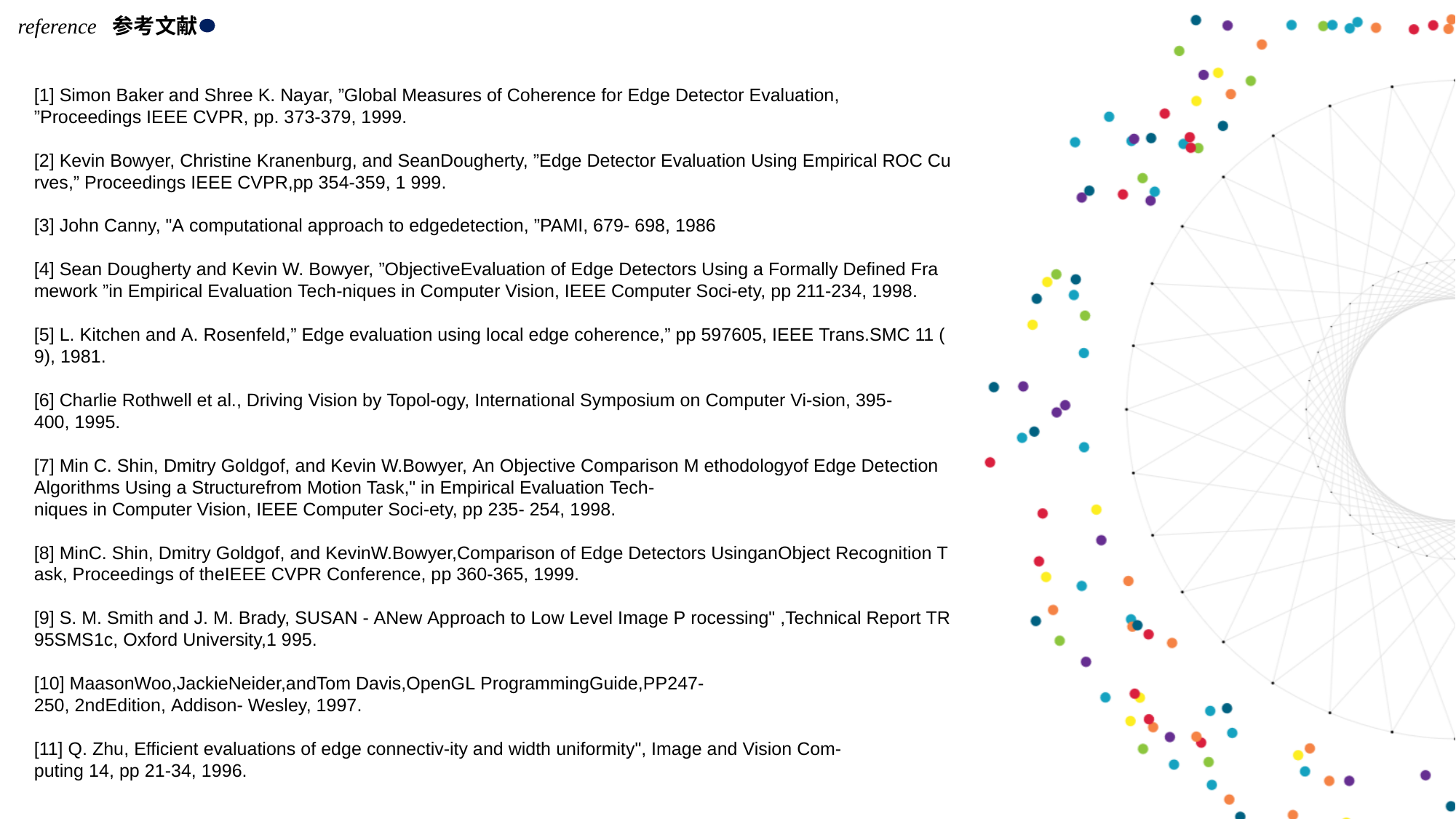

reference  参考文献

[1] Simon Baker and Shree K. Nayar, ”Global Measures of Coherence for Edge Detector Evaluation, ”Proceedings IEEE CVPR, pp. 373-379, 1999.
[2] Kevin Bowyer, Christine Kranenburg, and SeanDougherty, ”Edge Detector Evaluation Using Empirical ROC Curves,” Proceedings IEEE CVPR,pp 354-359, 1 999.
[3] John Canny, "A computational approach to edgedetection, ”PAMI, 679- 698, 1986
[4] Sean Dougherty and Kevin W. Bowyer, ”ObjectiveEvaluation of Edge Detectors Using a Formally Defined Framework ”in Empirical Evaluation Tech-niques in Computer Vision, IEEE Computer Soci-ety, pp 211-234, 1998.
[5] L. Kitchen and A. Rosenfeld,” Edge evaluation using local edge coherence,” pp 597605, IEEE Trans.SMC 11 (9), 1981.
[6] Charlie Rothwell et al., Driving Vision by Topol-ogy, International Symposium on Computer Vi-sion, 395-400, 1995.
[7] Min C. Shin, Dmitry Goldgof, and Kevin W.Bowyer, An Objective Comparison M ethodologyof Edge Detection Algorithms Using a Structurefrom Motion Task," in Empirical Evaluation Tech-niques in Computer Vision, IEEE Computer Soci-ety, pp 235- 254, 1998.
[8] MinC. Shin, Dmitry Goldgof, and KevinW.Bowyer,Comparison of Edge Detectors UsinganObject Recognition Task, Proceedings of theIEEE CVPR Conference, pp 360-365, 1999.

[9] S. M. Smith and J. M. Brady, SUSAN - ANew Approach to Low Level Image P rocessing" ,Technical Report TR95SMS1c, Oxford University,1 995.
[10] MaasonWoo,JackieNeider,andTom Davis,OpenGL ProgrammingGuide,PP247-250, 2ndEdition, Addison- Wesley, 1997.
[11] Q. Zhu, Efficient evaluations of edge connectiv-ity and width uniformity", Image and Vision Com-puting 14, pp 21-34, 1996.